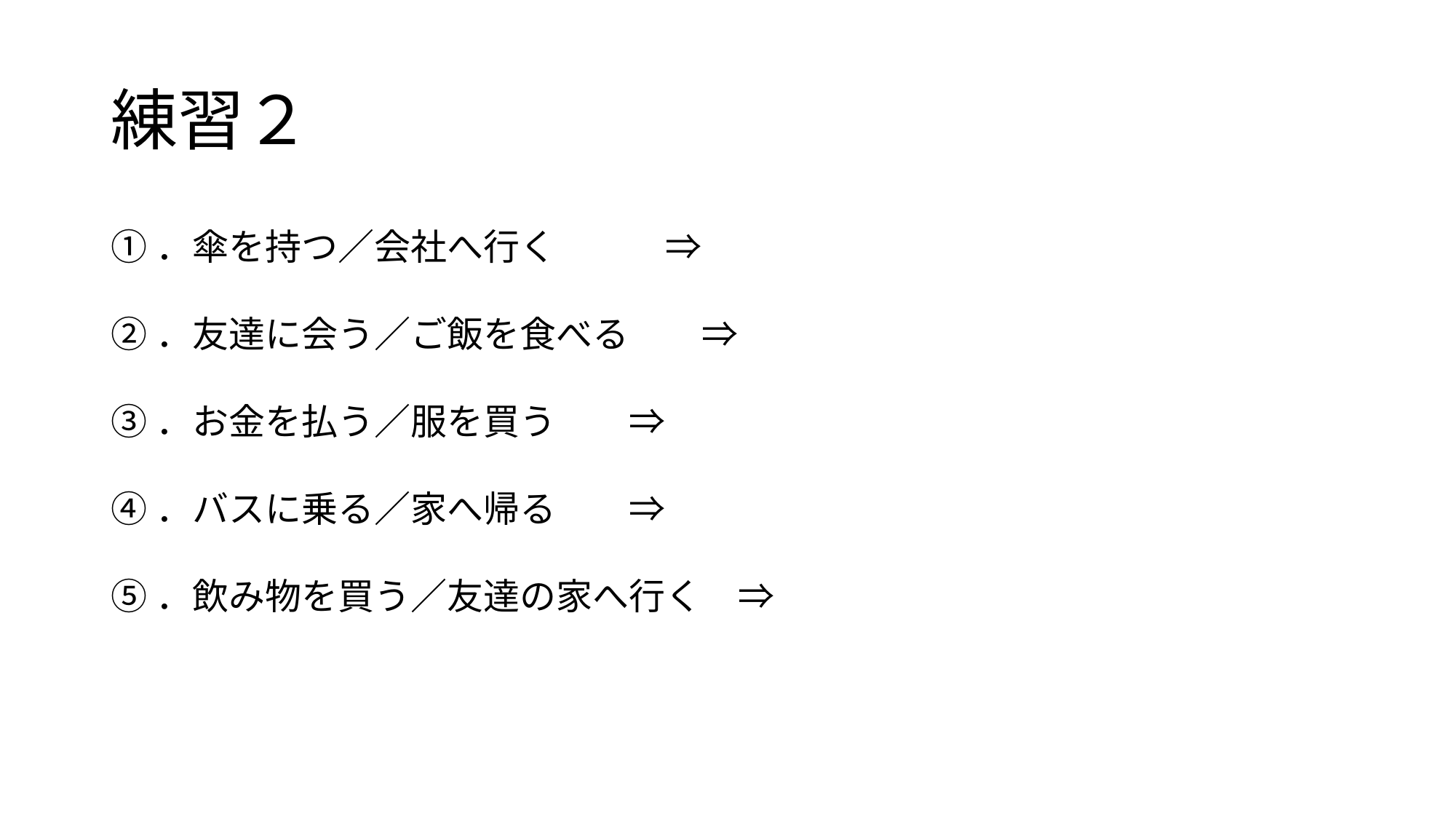

# 練習２
①．傘を持つ／会社へ行く　　　⇒

②．友達に会う／ご飯を食べる　　⇒

③．お金を払う／服を買う　　⇒

④．バスに乗る／家へ帰る　　⇒

⑤．飲み物を買う／友達の家へ行く　⇒